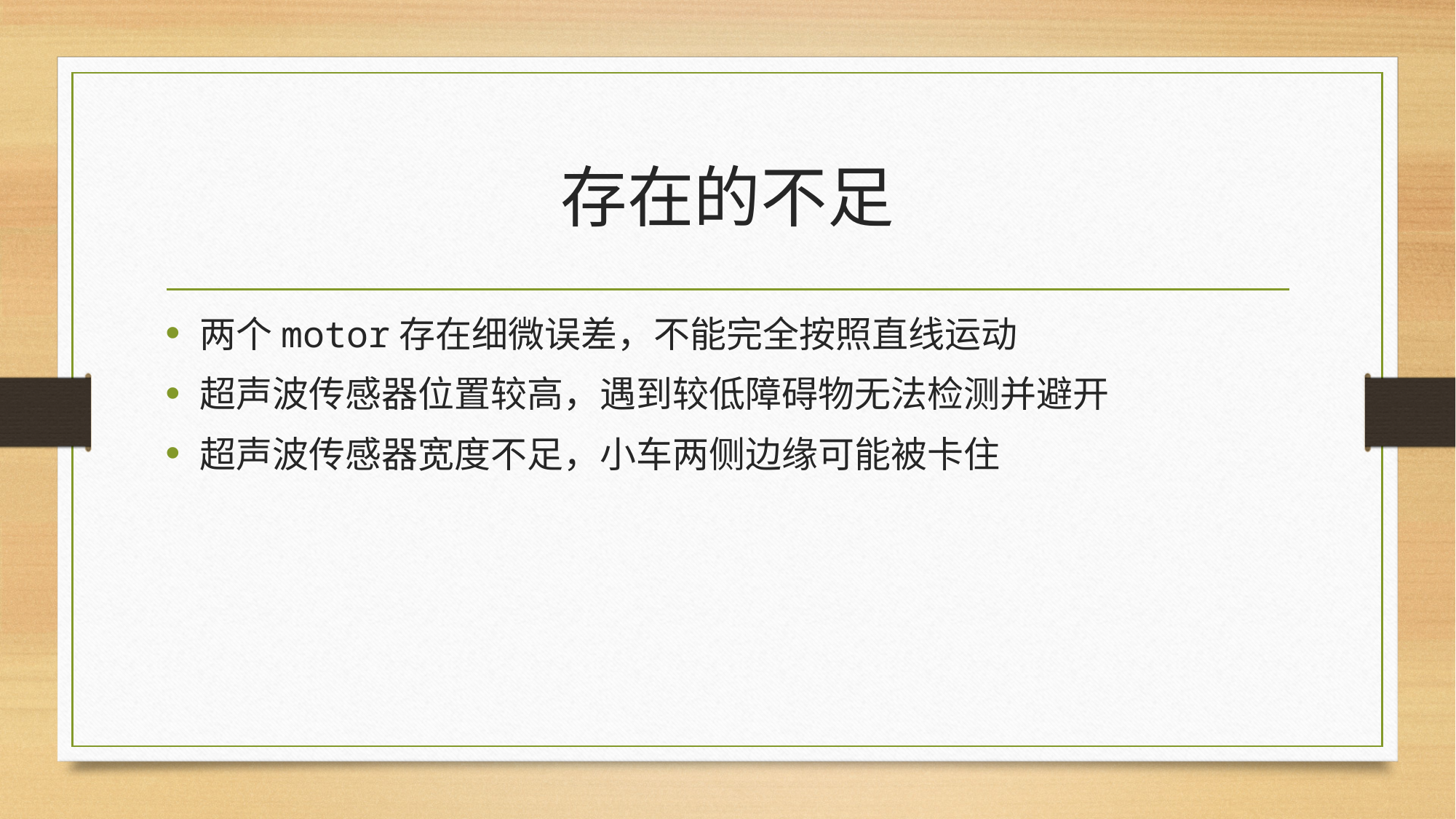

# 存在的不足
两个motor存在细微误差，不能完全按照直线运动
超声波传感器位置较高，遇到较低障碍物无法检测并避开
超声波传感器宽度不足，小车两侧边缘可能被卡住